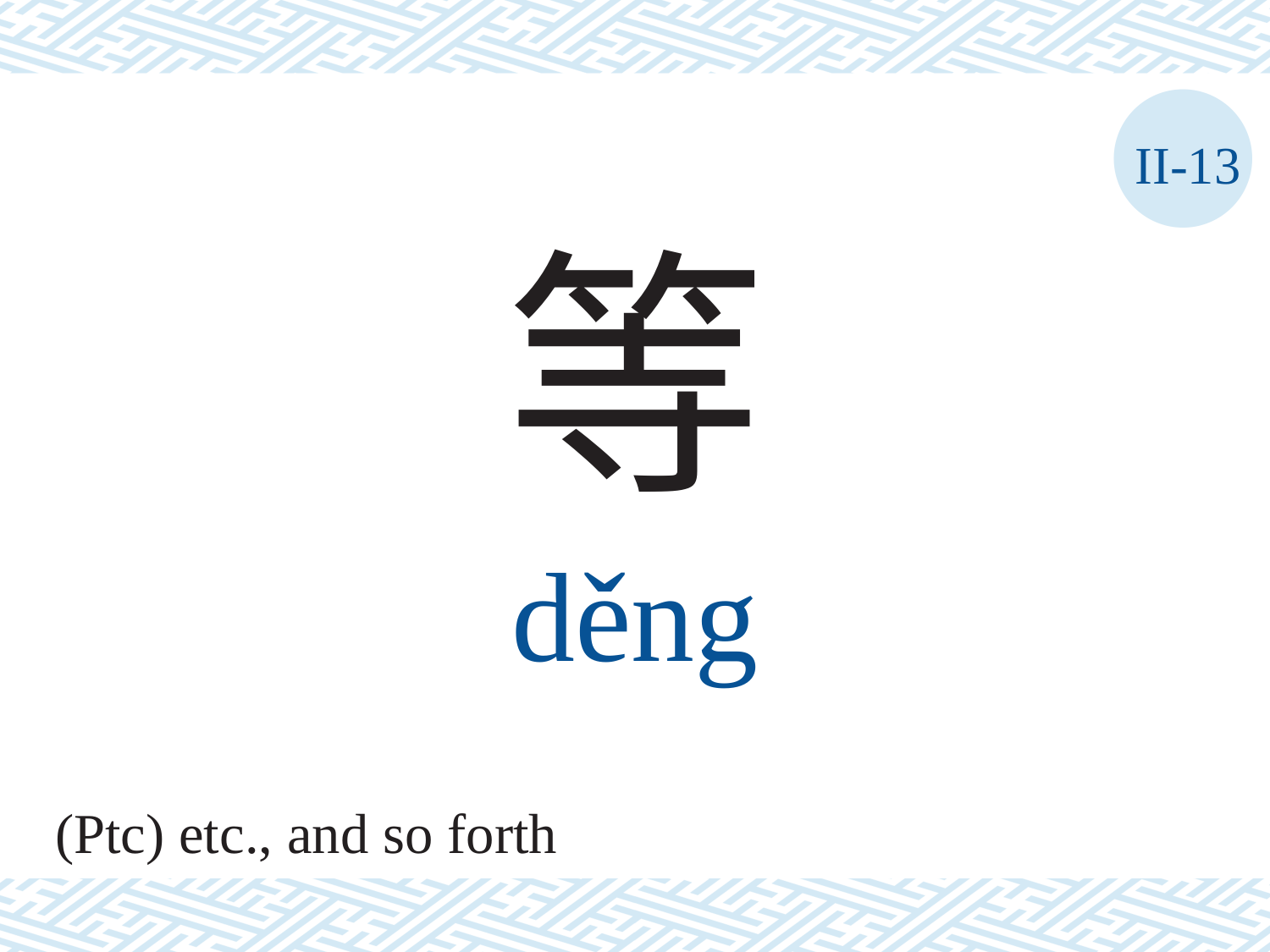

II-13
等
děng
(Ptc) etc., and so forth